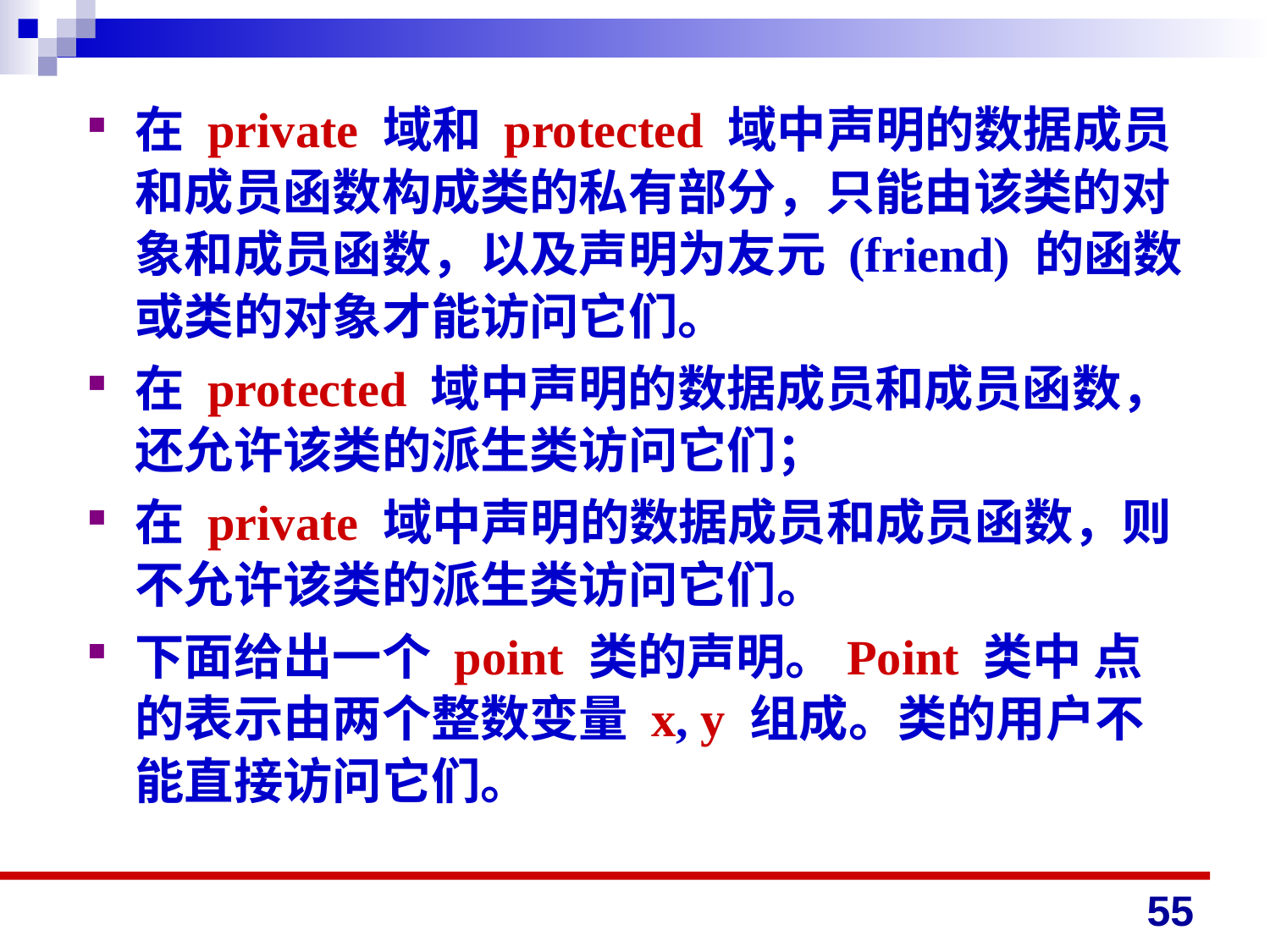

在 private 域和 protected 域中声明的数据成员和成员函数构成类的私有部分，只能由该类的对象和成员函数，以及声明为友元 (friend) 的函数或类的对象才能访问它们。
在 protected 域中声明的数据成员和成员函数，还允许该类的派生类访问它们；
在 private 域中声明的数据成员和成员函数，则不允许该类的派生类访问它们。
下面给出一个 point 类的声明。Point 类中 点的表示由两个整数变量 x, y 组成。类的用户不能直接访问它们。
55